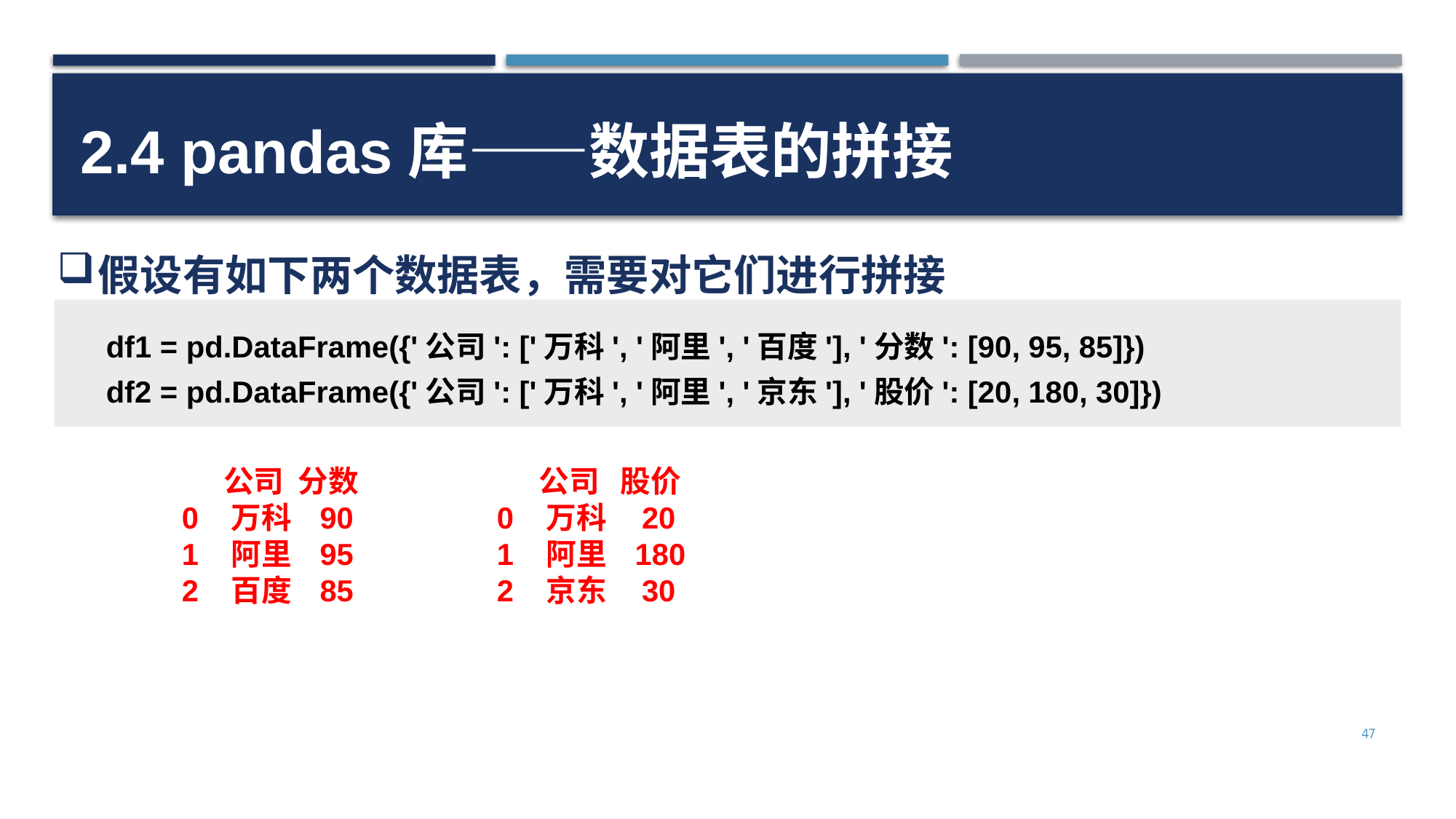

2.4 pandas库——数据表的拼接
假设有如下两个数据表，需要对它们进行拼接

df1 = pd.DataFrame({'公司': ['万科', '阿里', '百度'], '分数': [90, 95, 85]})
df2 = pd.DataFrame({'公司': ['万科', '阿里', '京东'], '股价': [20, 180, 30]})
     公司   股价
0   万科    20
1   阿里   180
2   京东    30
     公司  分数
0   万科   90
1   阿里   95
2   百度   85
47